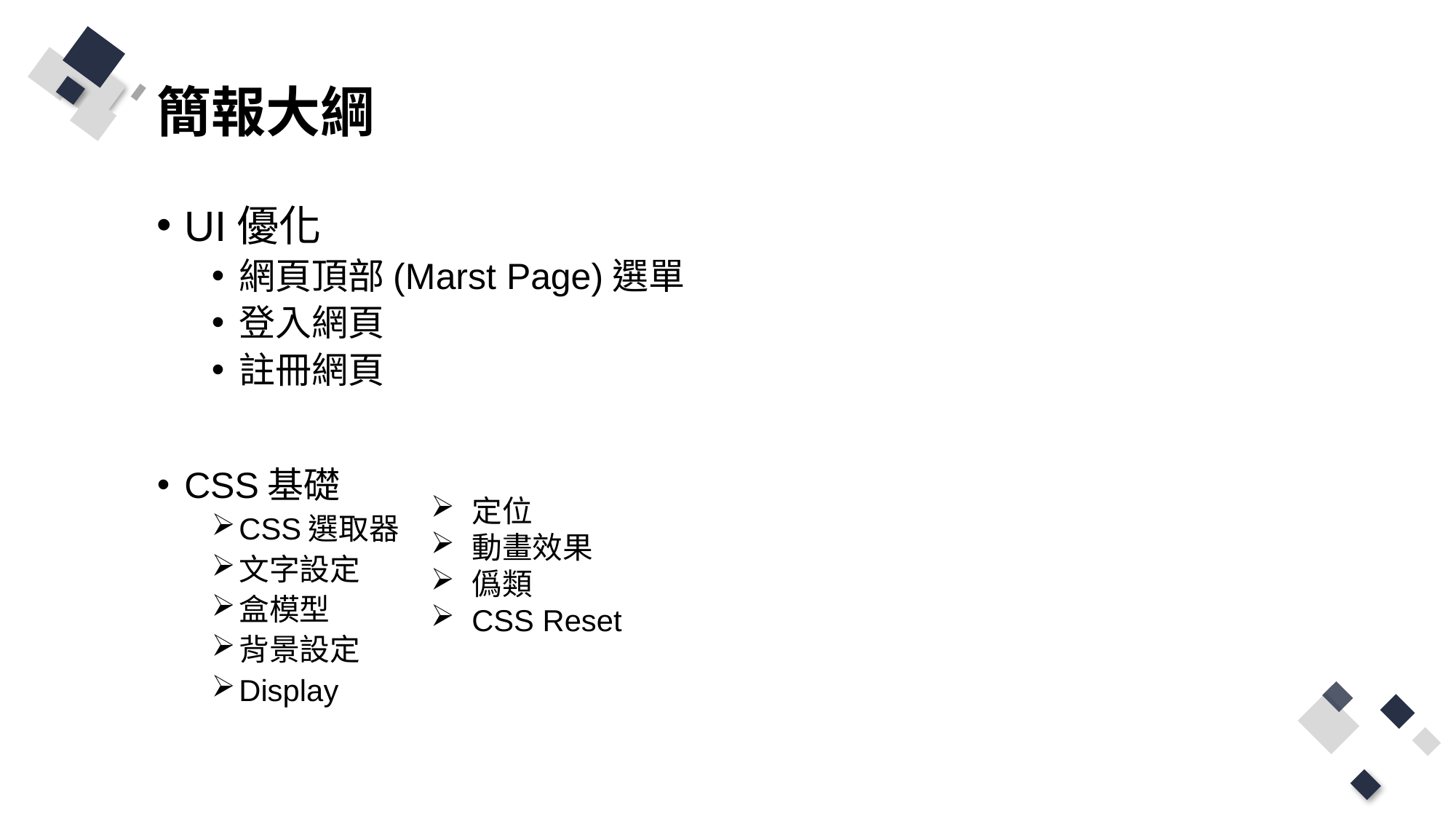

# 簡報大綱
UI優化
網頁頂部(Marst Page)選單
登入網頁
註冊網頁

CSS基礎
CSS選取器
文字設定
盒模型
背景設定
Display

定位
動畫效果
僞類
CSS Reset